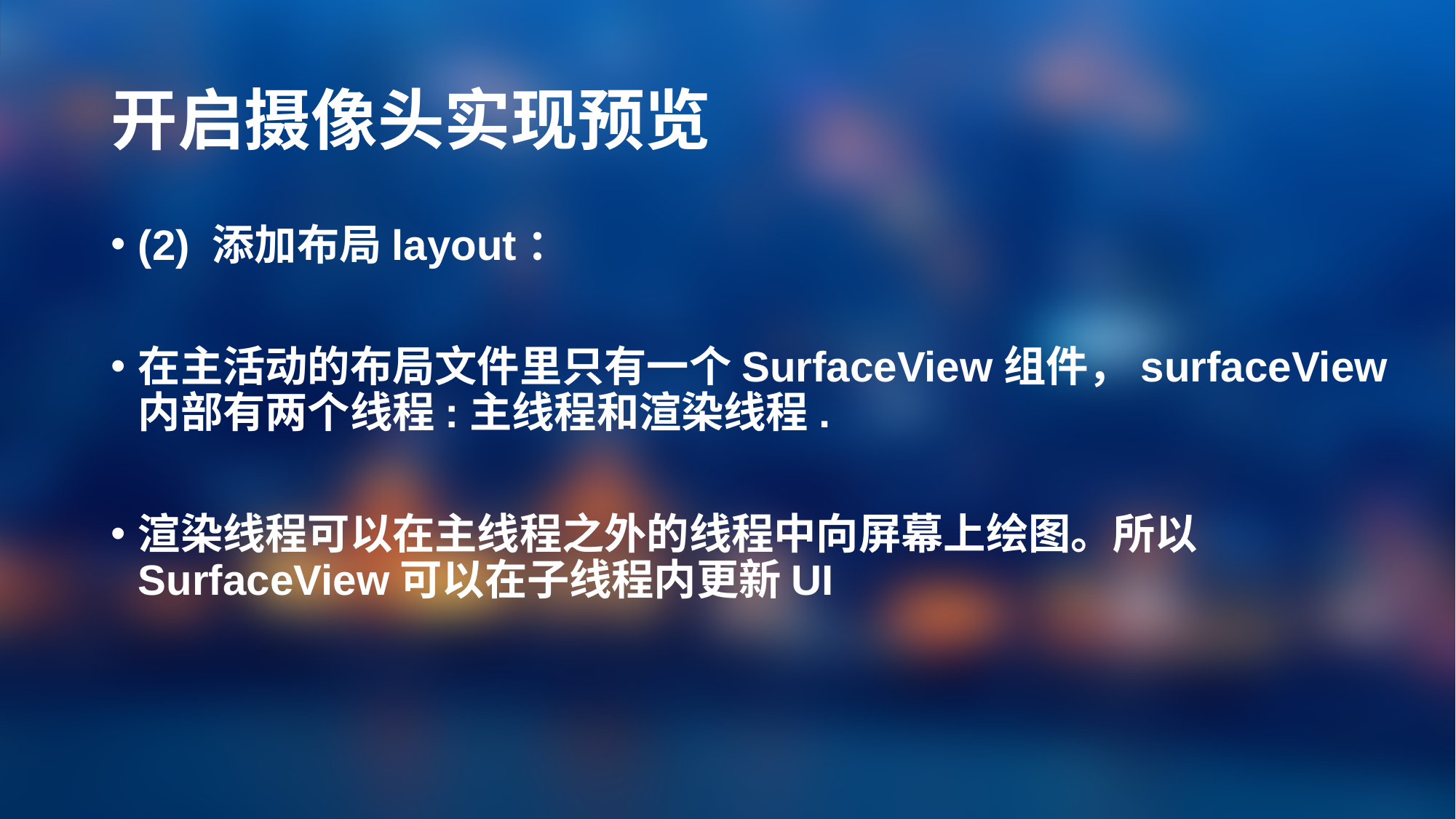

# 开启摄像头实现预览
(2) 添加布局layout：

在主活动的布局文件里只有一个SurfaceView组件，surfaceView内部有两个线程:主线程和渲染线程.

渲染线程可以在主线程之外的线程中向屏幕上绘图。所以SurfaceView可以在子线程内更新UI